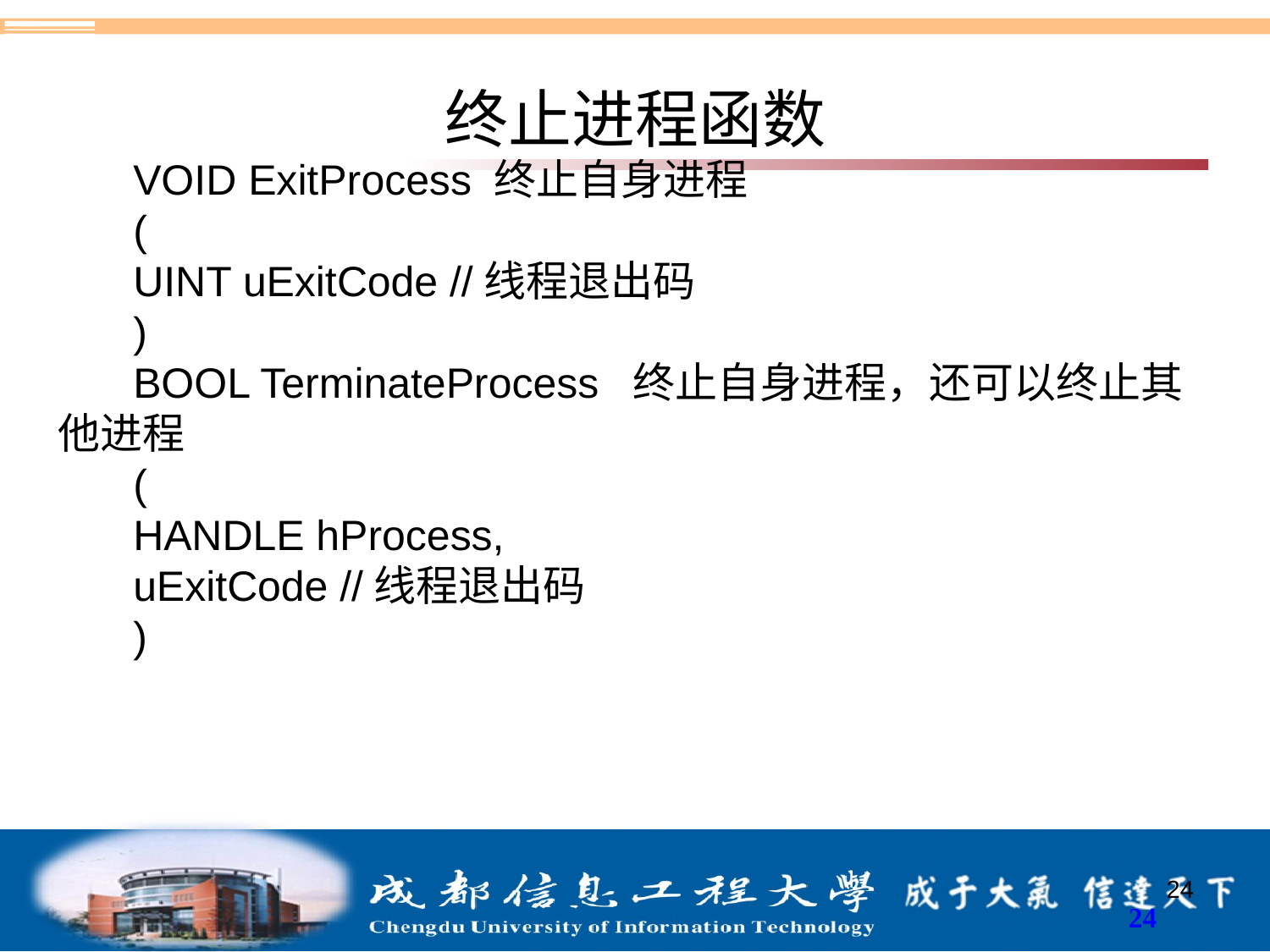

# 终止进程函数
VOID ExitProcess 终止自身进程
(
UINT uExitCode //线程退出码
)
BOOL TerminateProcess  终止自身进程，还可以终止其他进程
(
HANDLE hProcess,
uExitCode //线程退出码
)